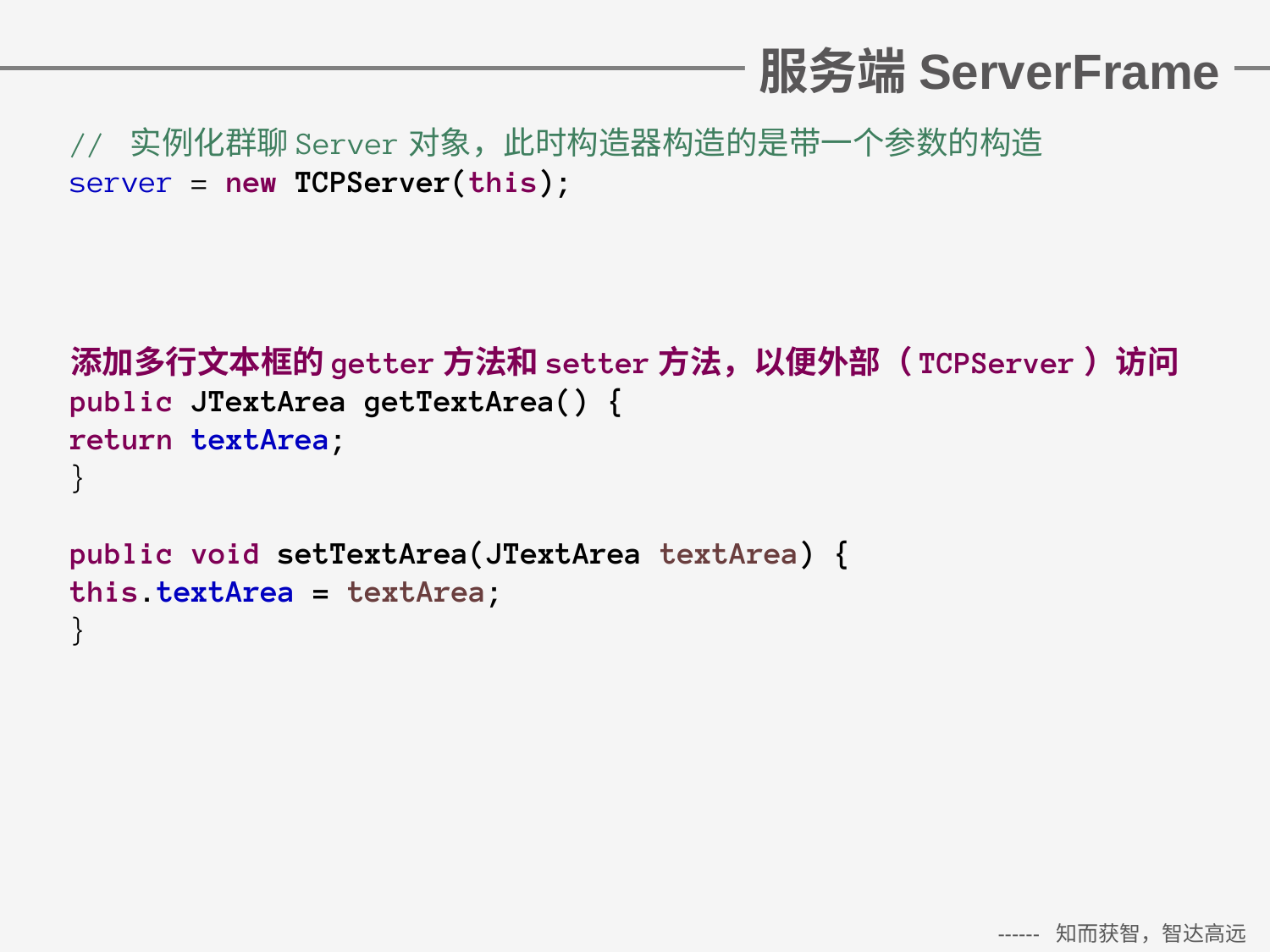

# 服务端ServerFrame
// 实例化群聊Server对象，此时构造器构造的是带一个参数的构造
server = new TCPServer(this);
添加多行文本框的getter方法和setter方法，以便外部（TCPServer）访问
public JTextArea getTextArea() {
return textArea;
}

public void setTextArea(JTextArea textArea) {
this.textArea = textArea;
}